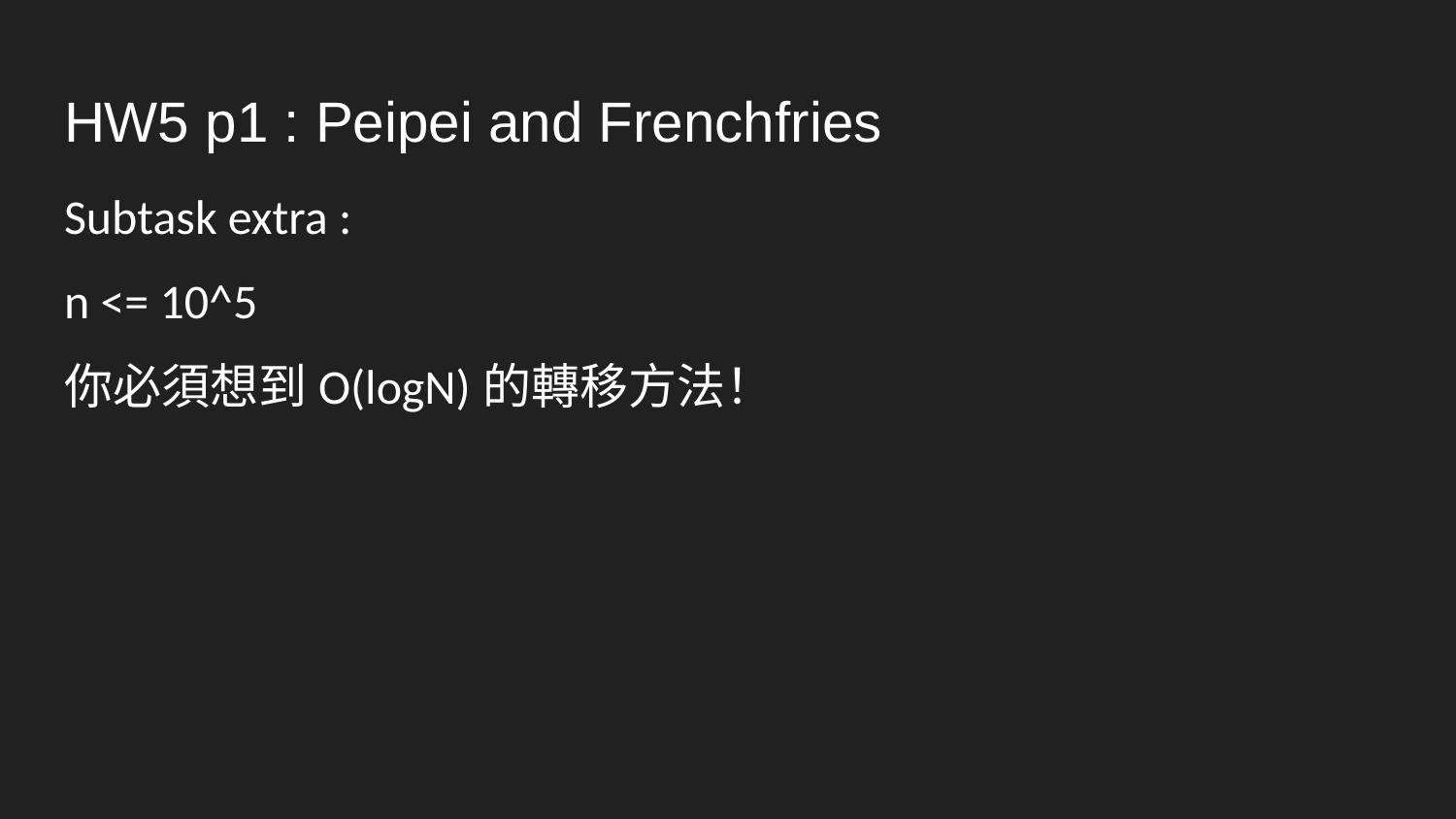

# HW5 p1 : Peipei and Frenchfries
Subtask extra :
n <= 10^5
你必須想到O(logN)的轉移方法！